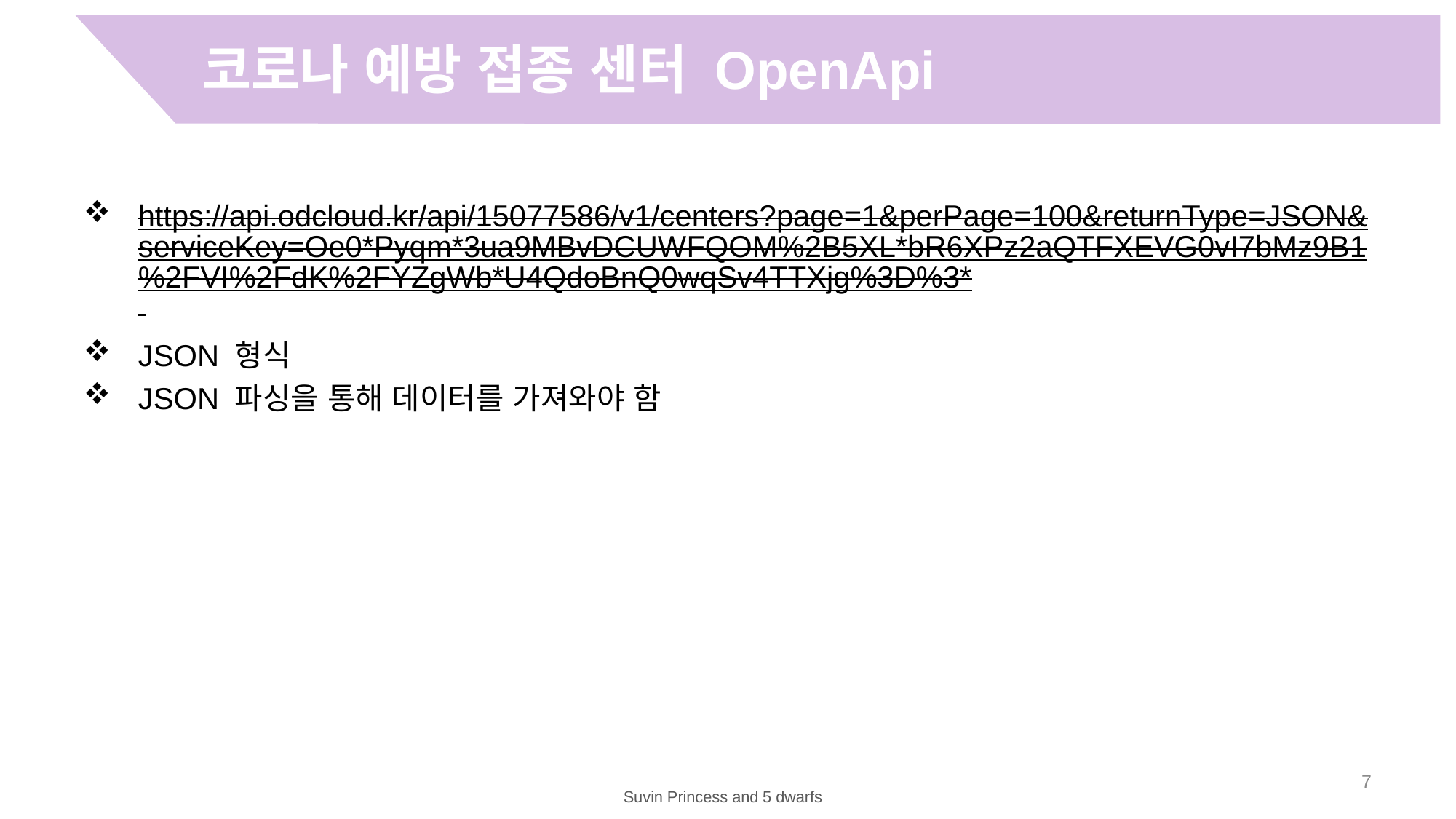

코로나 예방 접종 센터 OpenApi
https://api.odcloud.kr/api/15077586/v1/centers?page=1&perPage=100&returnType=JSON&serviceKey=Oe0*Pyqm*3ua9MBvDCUWFQOM%2B5XL*bR6XPz2aQTFXEVG0vI7bMz9B1%2FVI%2FdK%2FYZgWb*U4QdoBnQ0wqSv4TTXjg%3D%3*
JSON 형식
JSON 파싱을 통해 데이터를 가져와야 함
7
Suvin Princess and 5 dwarfs